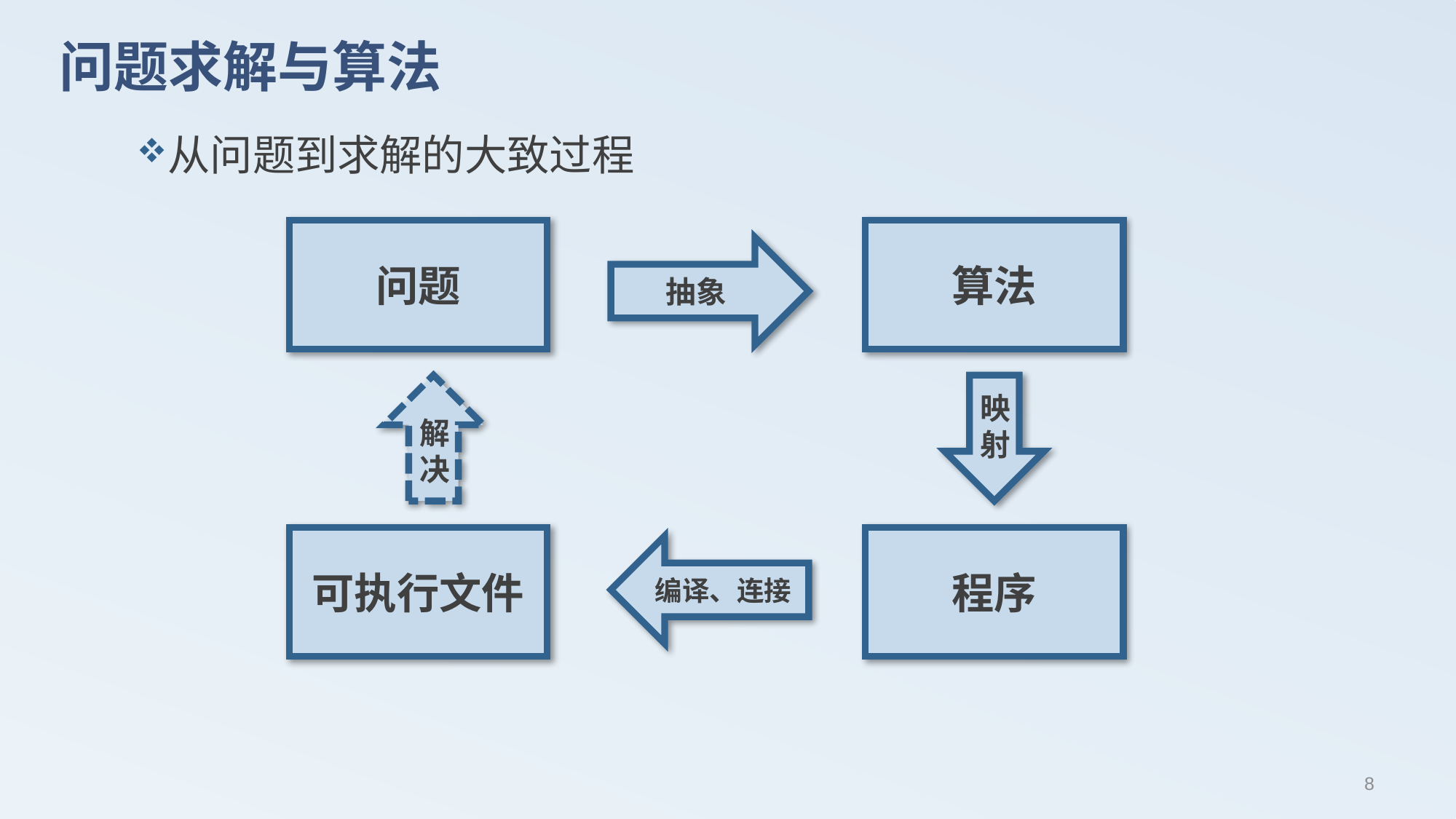

# 问题求解与算法
从问题到求解的大致过程
问题
算法
抽象
映射
解决
可执行文件
程序
编译、连接